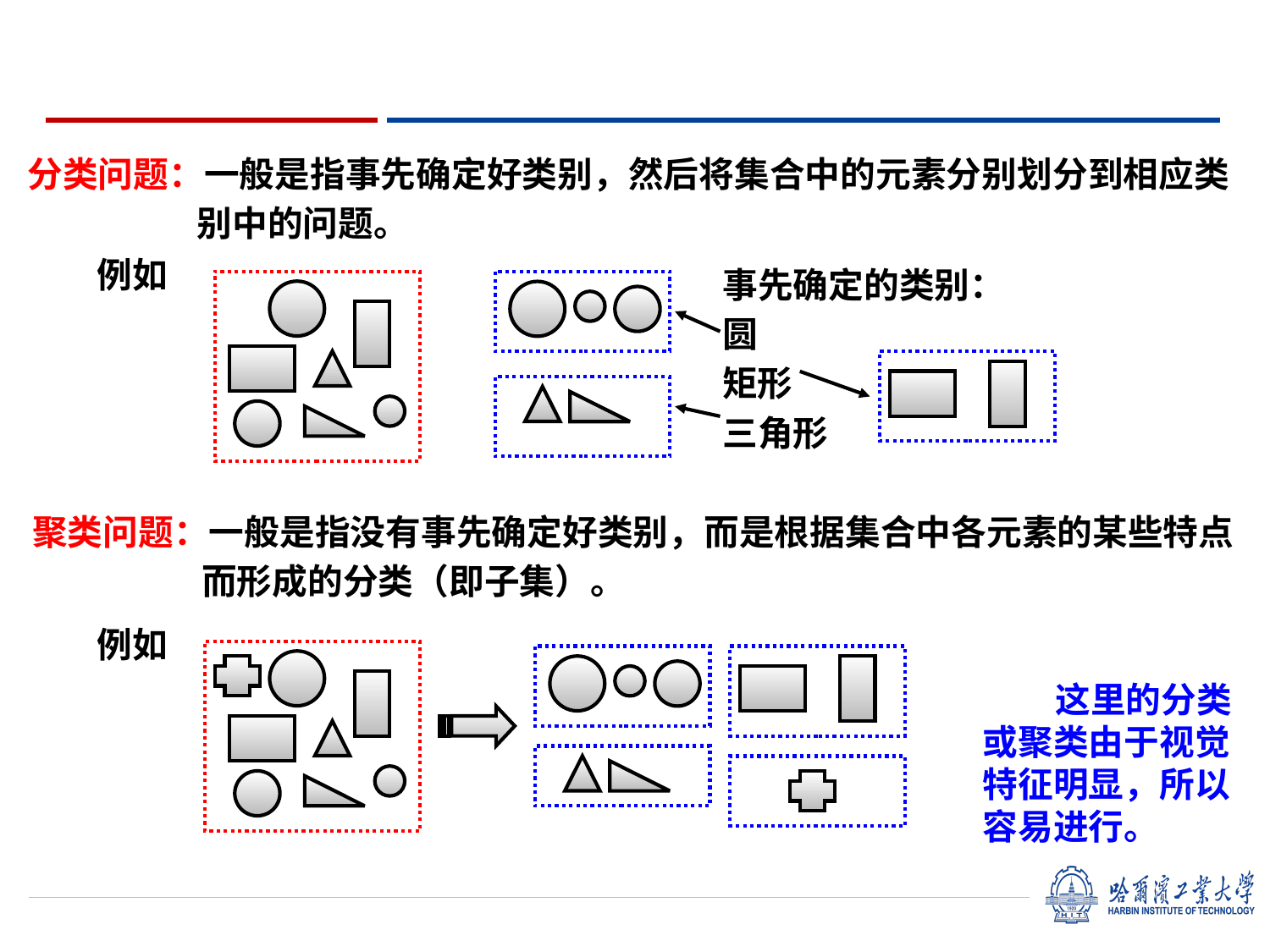

分类问题：一般是指事先确定好类别，然后将集合中的元素分别划分到相应类
                    别中的问题。
例如
事先确定的类别：
圆
矩形
三角形

聚类问题：一般是指没有事先确定好类别，而是根据集合中各元素的某些特点
                    而形成的分类（即子集）。
例如

        这里的分类或聚类由于视觉特征明显，所以容易进行。